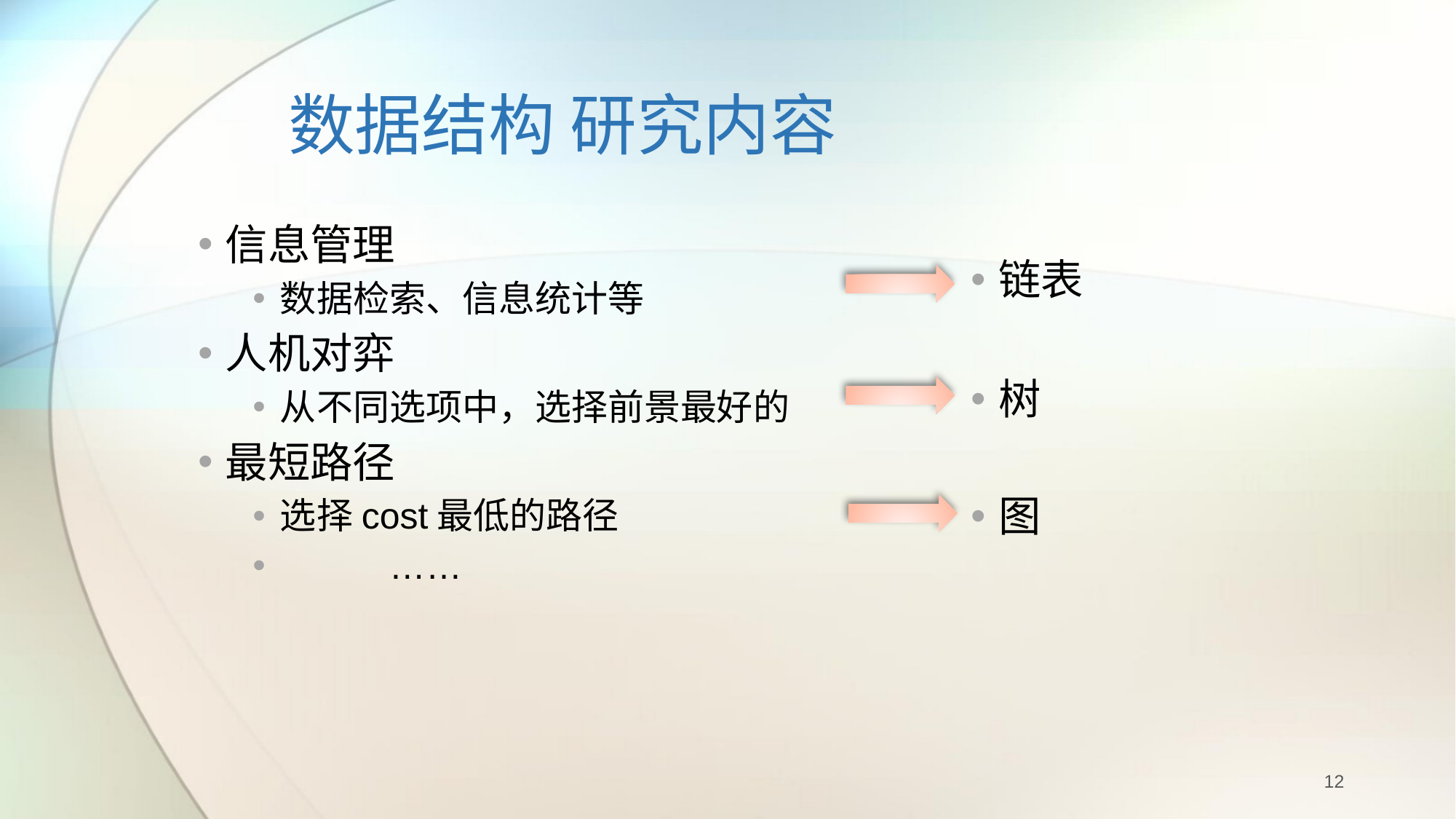

# 数据结构 研究内容

链表

树

图
信息管理
数据检索、信息统计等
人机对弈
从不同选项中，选择前景最好的
最短路径
选择cost最低的路径
	……

12